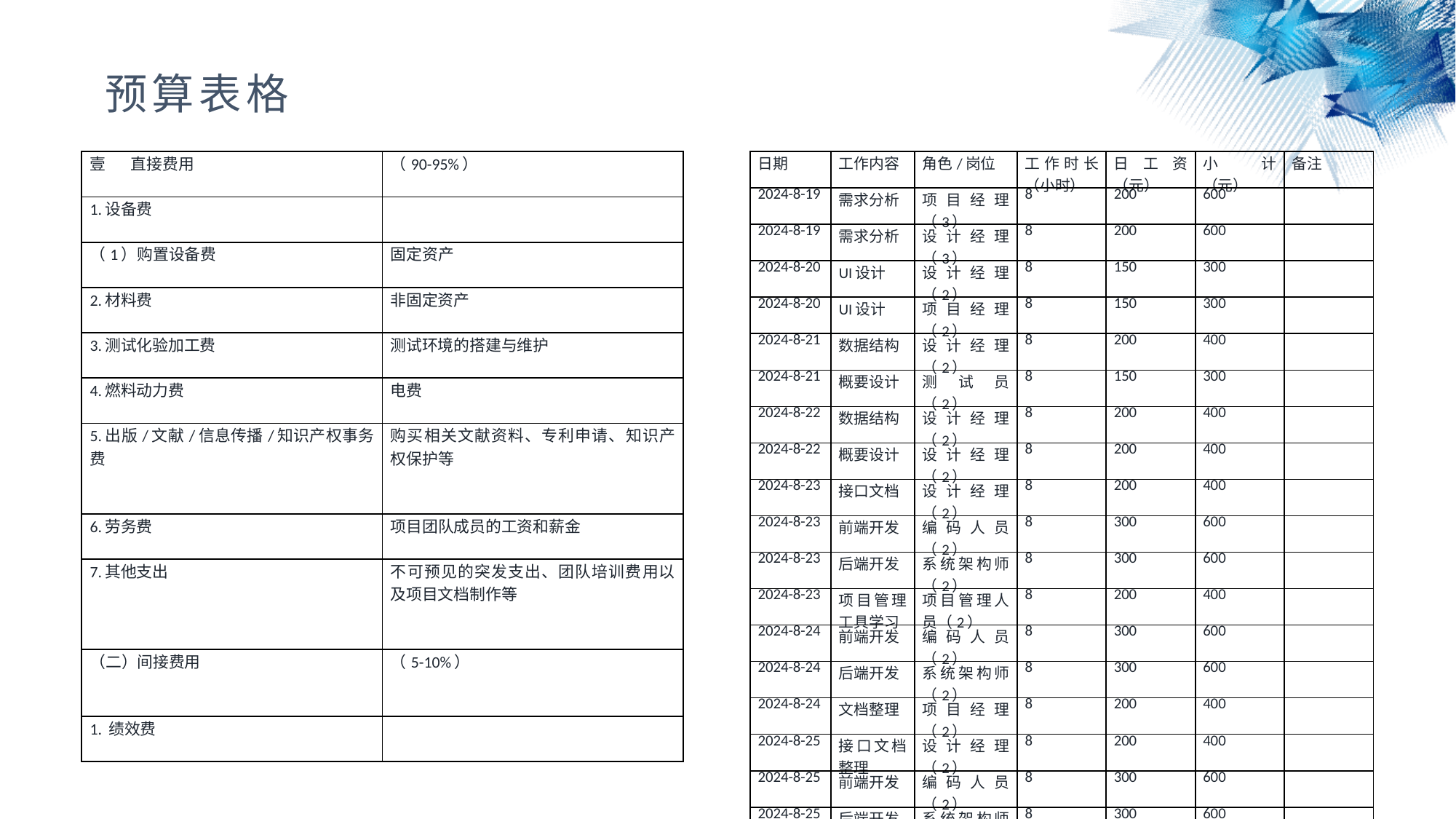

预算表格
| 直接费用 | （90-95%） |
| --- | --- |
| 1.设备费 |  |
| （1）购置设备费 | 固定资产 |
| 2.材料费 | 非固定资产 |
| 3.测试化验加工费 | 测试环境的搭建与维护 |
| 4.燃料动力费 | 电费 |
| 5.出版/文献/信息传播/知识产权事务费 | 购买相关文献资料、专利申请、知识产权保护等 |
| 6.劳务费 | 项目团队成员的工资和薪金 |
| 7.其他支出 | 不可预见的突发支出、团队培训费用以及项目文档制作等 |
| （二）间接费用 | （5-10%） |
| 1. 绩效费 |  |
| 日期 | 工作内容 | 角色/岗位 | 工作时长（小时） | 日工资（元） | 小计（元） | 备注 |
| --- | --- | --- | --- | --- | --- | --- |
| 2024-8-19 | 需求分析 | 项目经理（3） | 8 | 200 | 600 |  |
| 2024-8-19 | 需求分析 | 设计经理（3） | 8 | 200 | 600 |  |
| 2024-8-20 | UI设计 | 设计经理（2） | 8 | 150 | 300 |  |
| 2024-8-20 | UI设计 | 项目经理（2） | 8 | 150 | 300 |  |
| 2024-8-21 | 数据结构 | 设计经理（2） | 8 | 200 | 400 |  |
| 2024-8-21 | 概要设计 | 测试员（2） | 8 | 150 | 300 |  |
| 2024-8-22 | 数据结构 | 设计经理（2） | 8 | 200 | 400 |  |
| 2024-8-22 | 概要设计 | 设计经理（2） | 8 | 200 | 400 |  |
| 2024-8-23 | 接口文档 | 设计经理（2） | 8 | 200 | 400 |  |
| 2024-8-23 | 前端开发 | 编码人员（2） | 8 | 300 | 600 |  |
| 2024-8-23 | 后端开发 | 系统架构师（2） | 8 | 300 | 600 |  |
| 2024-8-23 | 项目管理工具学习 | 项目管理人员（2） | 8 | 200 | 400 |  |
| 2024-8-24 | 前端开发 | 编码人员（2） | 8 | 300 | 600 |  |
| 2024-8-24 | 后端开发 | 系统架构师（2） | 8 | 300 | 600 |  |
| 2024-8-24 | 文档整理 | 项目经理（2） | 8 | 200 | 400 |  |
| 2024-8-25 | 接口文档整理 | 设计经理（2） | 8 | 200 | 400 |  |
| 2024-8-25 | 前端开发 | 编码人员（2） | 8 | 300 | 600 |  |
| 2024-8-25 | 后端开发 | 系统架构师（2） | 8 | 300 | 600 |  |
| 2024-8-25 | 概要设计文档整理 | 项目经理（2） | 8 | 200 | 400 |  |
| 2024-8-25 | 功能测试 | 测试员（2） | 8 | 150 | 300 |  |
| 合计 |  |  |  |  | 9500 |  |